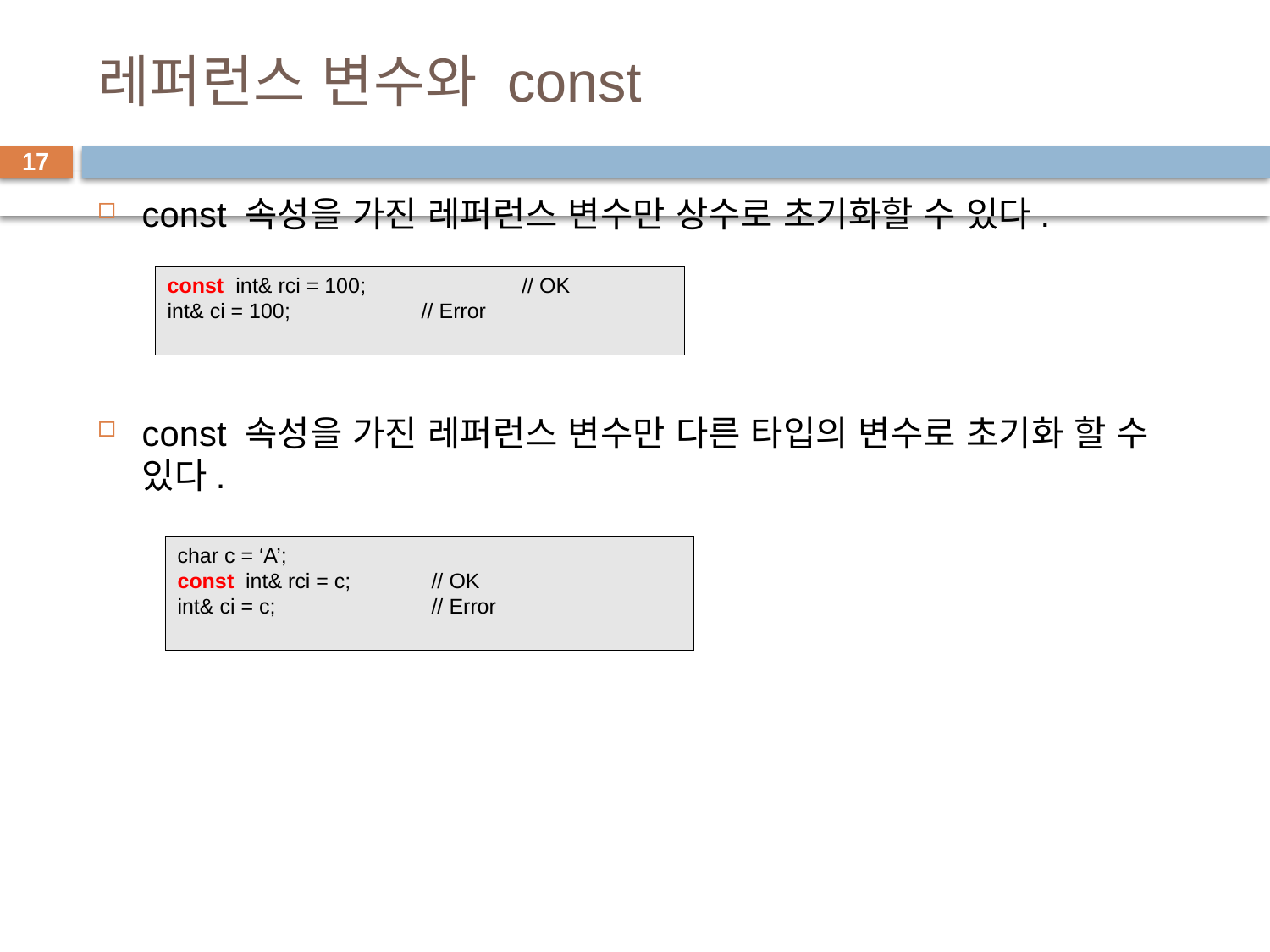

# 레퍼런스 변수와 const
17
const 속성을 가진 레퍼런스 변수만 상수로 초기화할 수 있다.

const 속성을 가진 레퍼런스 변수만 다른 타입의 변수로 초기화 할 수 있다.

const  int& rci = 100;	                 // OK
int& ci = 100;		// Error

char c = ‘A’;
const  int& rci = c; 	// OK
int& ci = c;		// Error